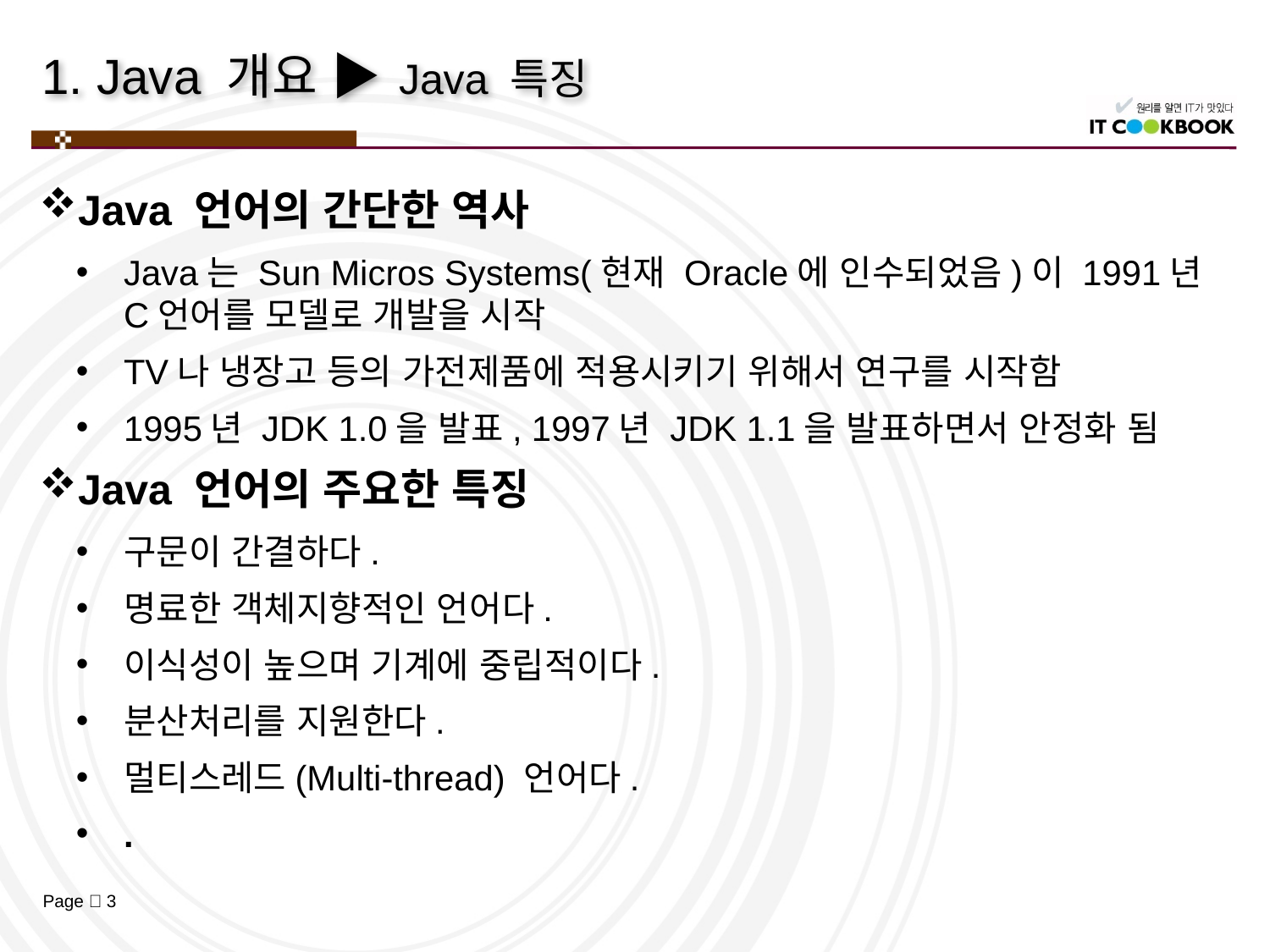

# 1. Java 개요 ▶ Java 특징
Java 언어의 간단한 역사
Java는 Sun Micros Systems(현재 Oracle에 인수되었음)이 1991년 C언어를 모델로 개발을 시작
TV나 냉장고 등의 가전제품에 적용시키기 위해서 연구를 시작함
1995년 JDK 1.0을 발표, 1997년 JDK 1.1을 발표하면서 안정화 됨
Java 언어의 주요한 특징
구문이 간결하다.
명료한 객체지향적인 언어다.
이식성이 높으며 기계에 중립적이다.
분산처리를 지원한다.
멀티스레드(Multi-thread) 언어다.
.